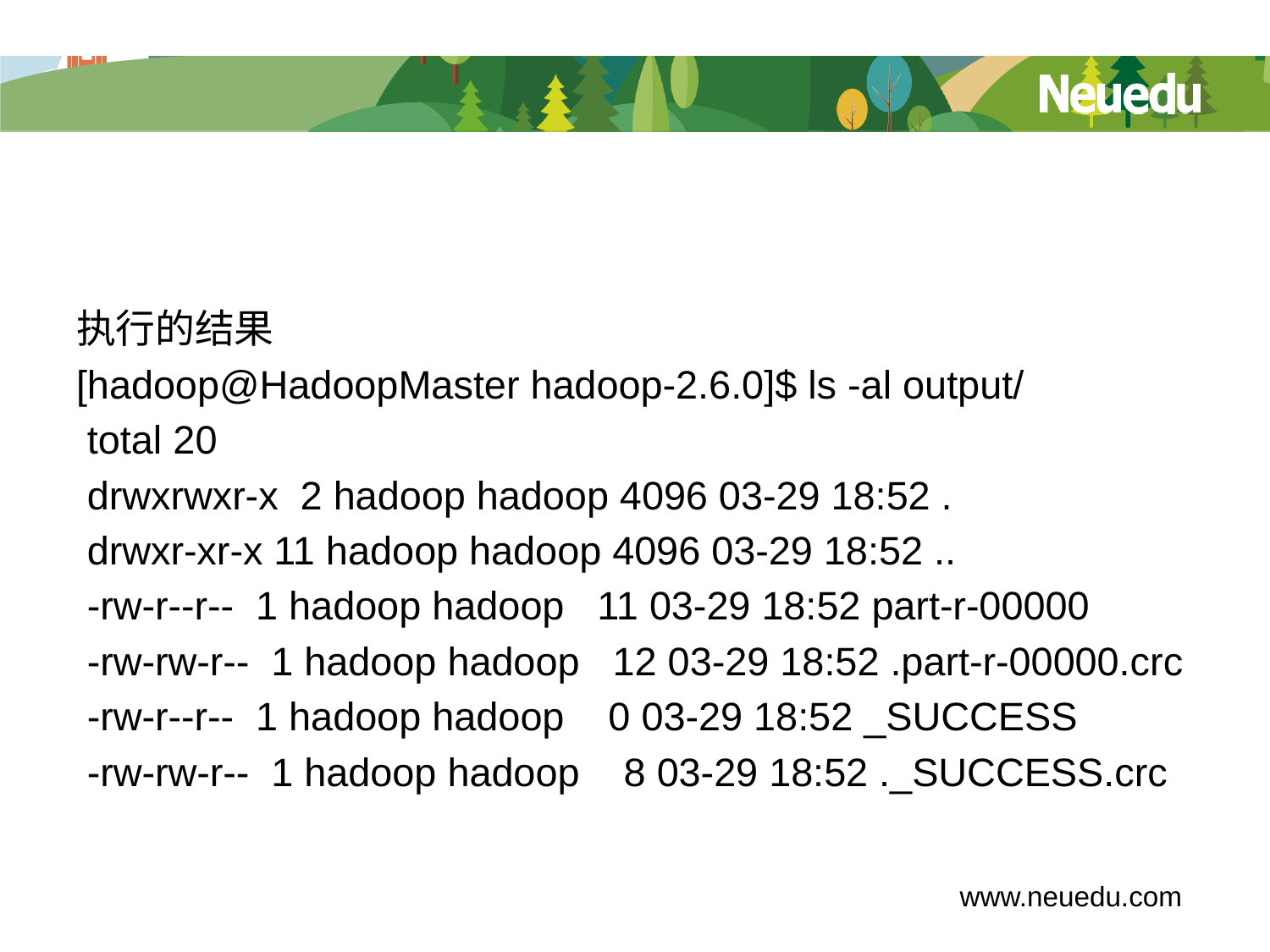

#
执行的结果
[hadoop@HadoopMaster hadoop-2.6.0]$ ls -al output/
 total 20
 drwxrwxr-x  2 hadoop hadoop 4096 03-29 18:52 .
 drwxr-xr-x 11 hadoop hadoop 4096 03-29 18:52 ..
 -rw-r--r--  1 hadoop hadoop   11 03-29 18:52 part-r-00000
 -rw-rw-r--  1 hadoop hadoop   12 03-29 18:52 .part-r-00000.crc
 -rw-r--r--  1 hadoop hadoop    0 03-29 18:52 _SUCCESS
 -rw-rw-r--  1 hadoop hadoop    8 03-29 18:52 ._SUCCESS.crc